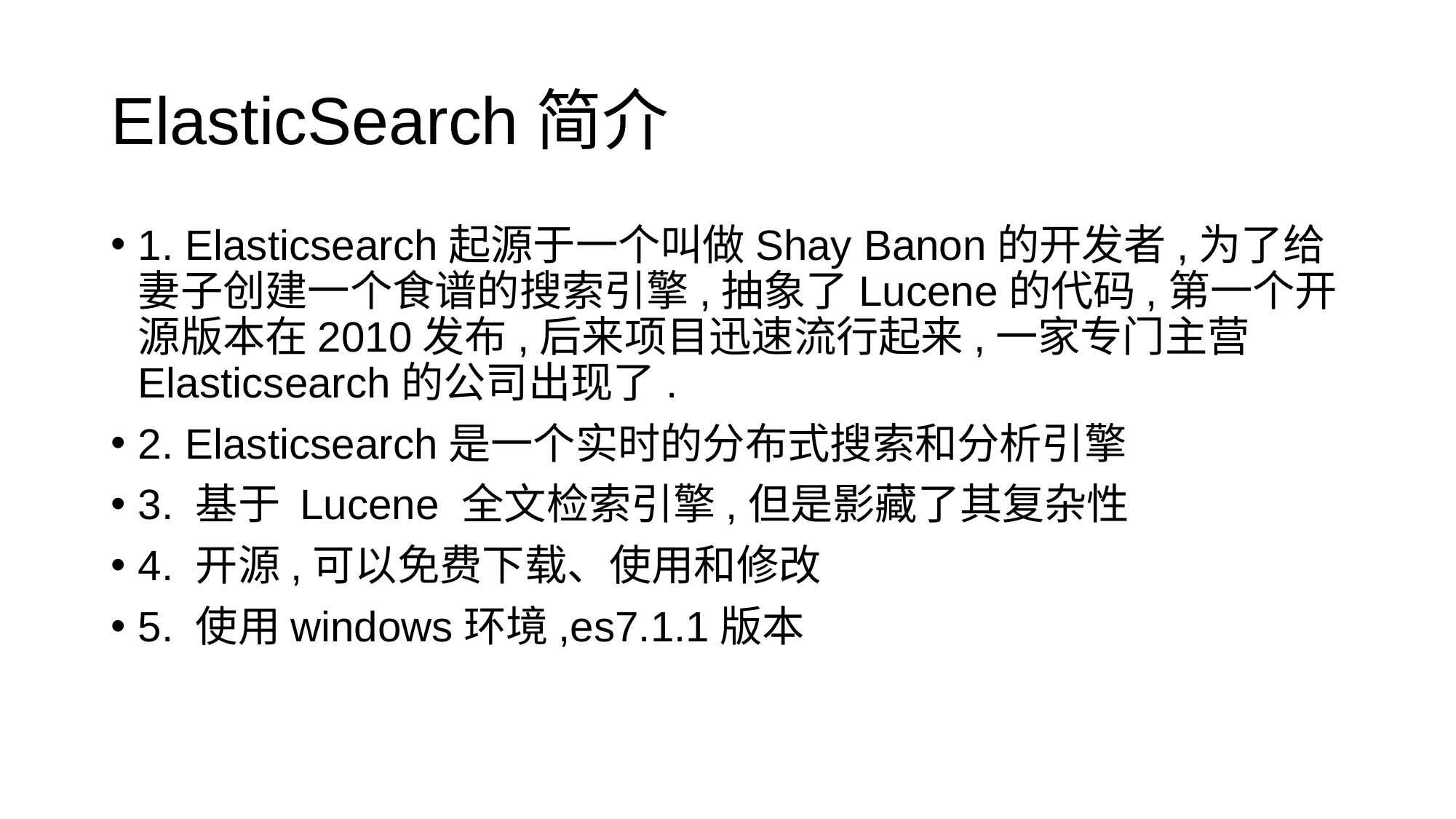

# ElasticSearch简介
1. Elasticsearch起源于一个叫做Shay Banon的开发者,为了给妻子创建一个食谱的搜索引擎,抽象了Lucene的代码,第一个开源版本在2010发布,后来项目迅速流行起来,一家专门主营Elasticsearch的公司出现了.
2. Elasticsearch是一个实时的分布式搜索和分析引擎
3. 基于 Lucene 全文检索引擎,但是影藏了其复杂性
4. 开源,可以免费下载、使用和修改
5. 使用windows环境,es7.1.1版本